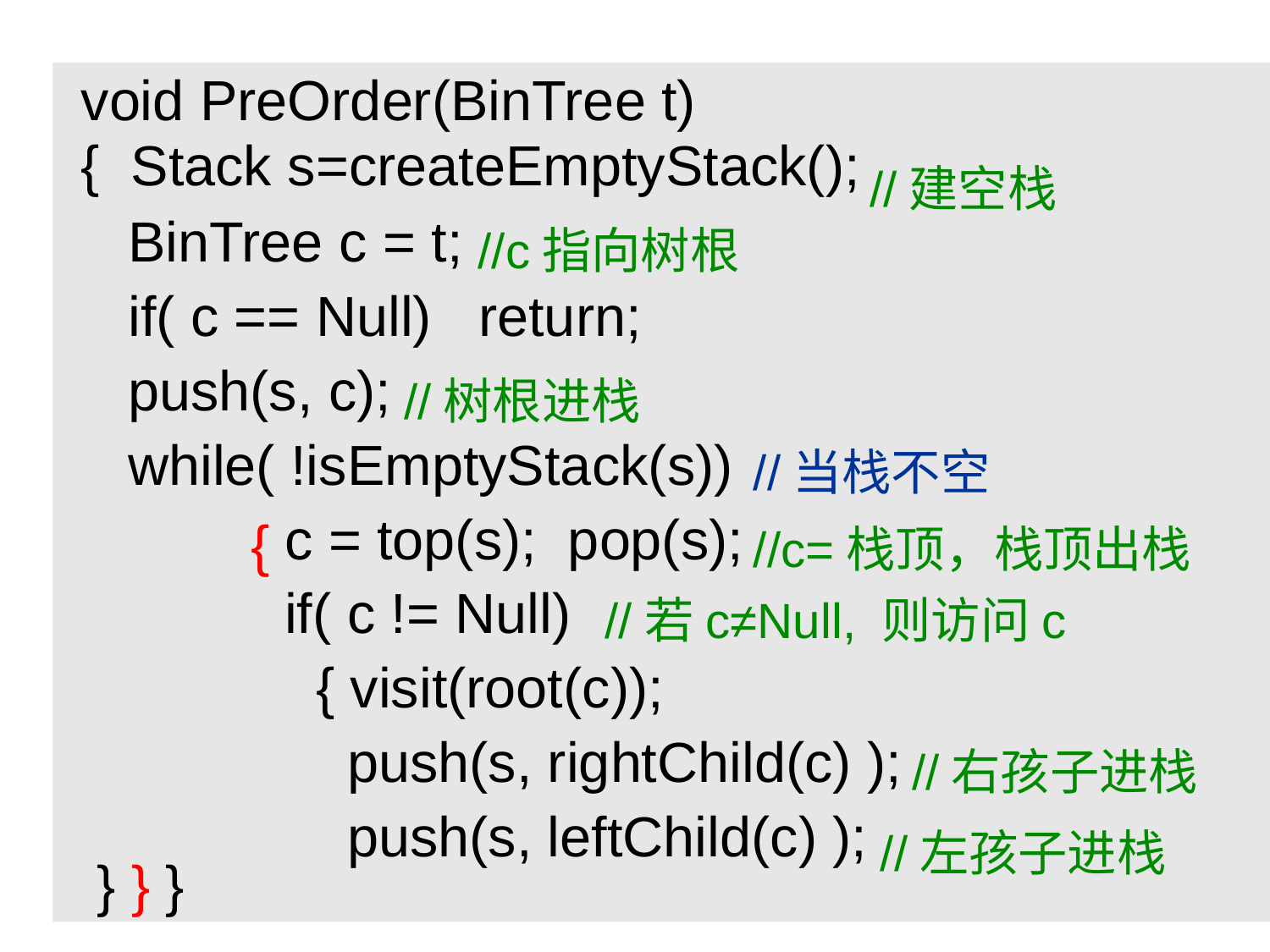

void PreOrder(BinTree t)
 {  Stack s=createEmptyStack();
    BinTree c = t;
    if( c == Null)   return;
    push(s, c);
    while( !isEmptyStack(s))
              c = top(s);  pop(s);
              if( c != Null)
                { visit(root(c));
                  push(s, rightChild(c) );
                  push(s, leftChild(c) );
  } } }
//建空栈
//c指向树根
//树根进栈
//当栈不空
 {
//c=栈顶，栈顶出栈
//若c≠Null, 则访问c
//右孩子进栈
//左孩子进栈